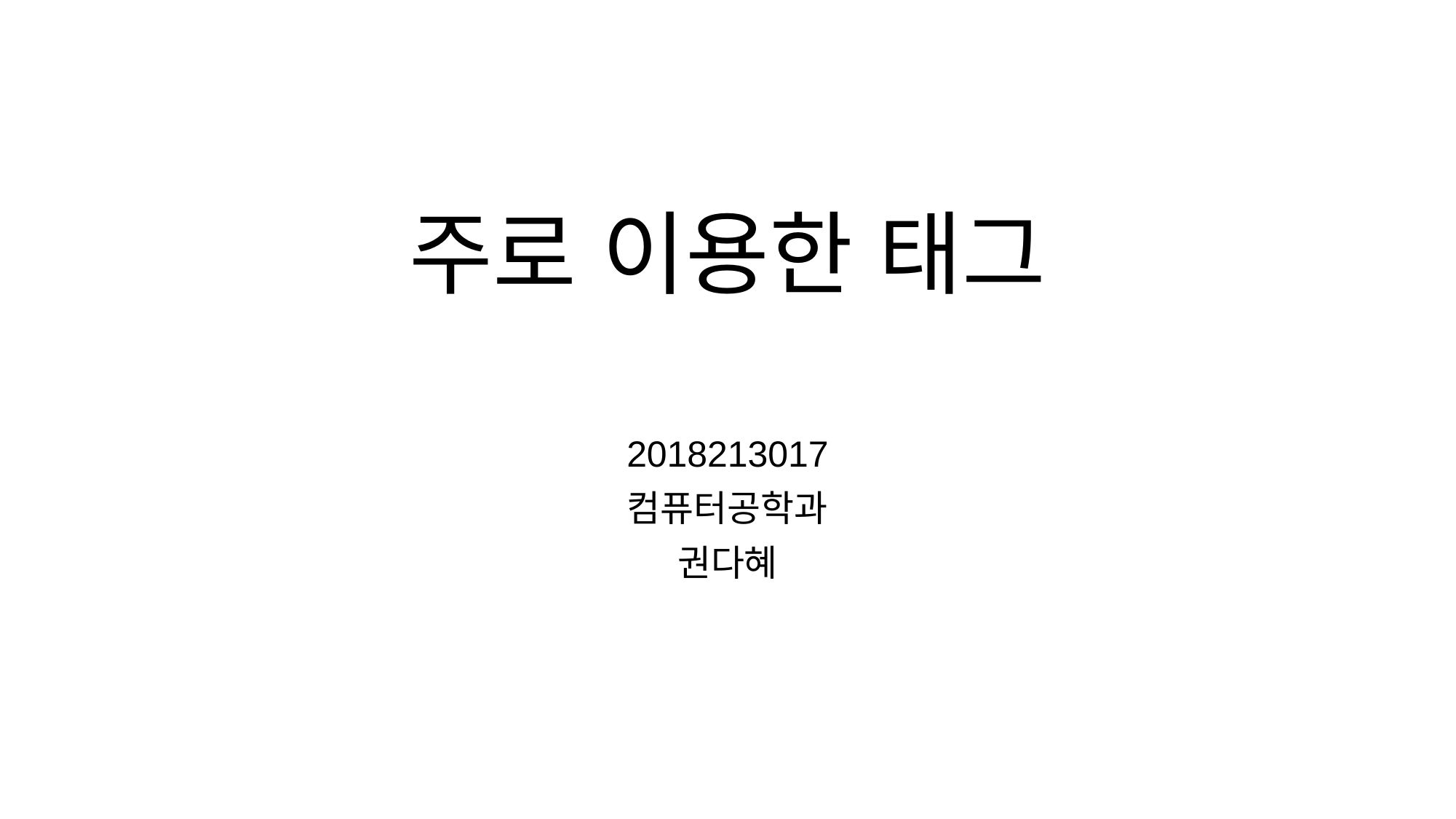

# 주로 이용한 태그
2018213017
컴퓨터공학과
권다혜